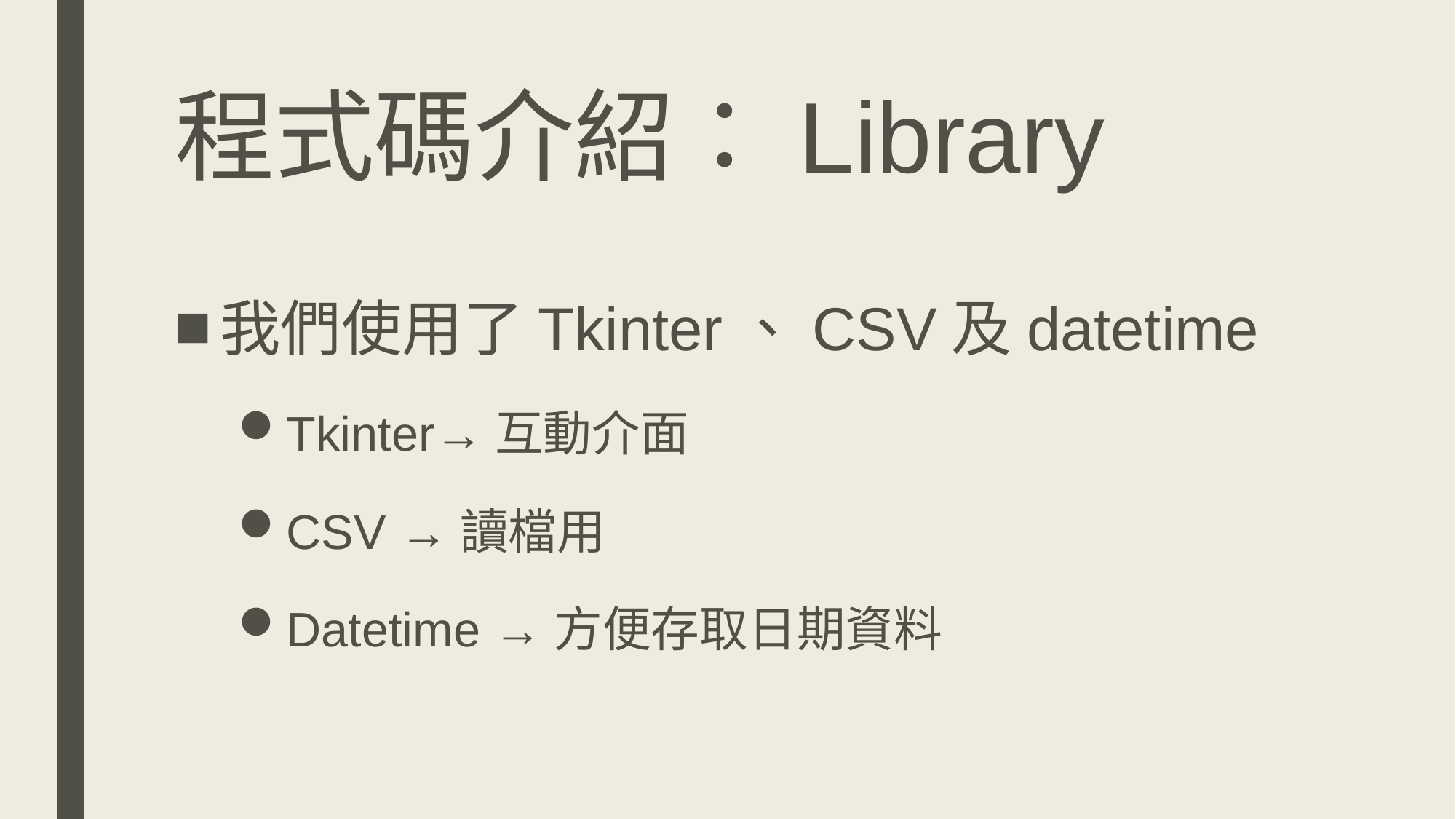

# 程式碼介紹：Library
我們使用了Tkinter、CSV及datetime
Tkinter→互動介面
CSV →讀檔用
Datetime →方便存取日期資料